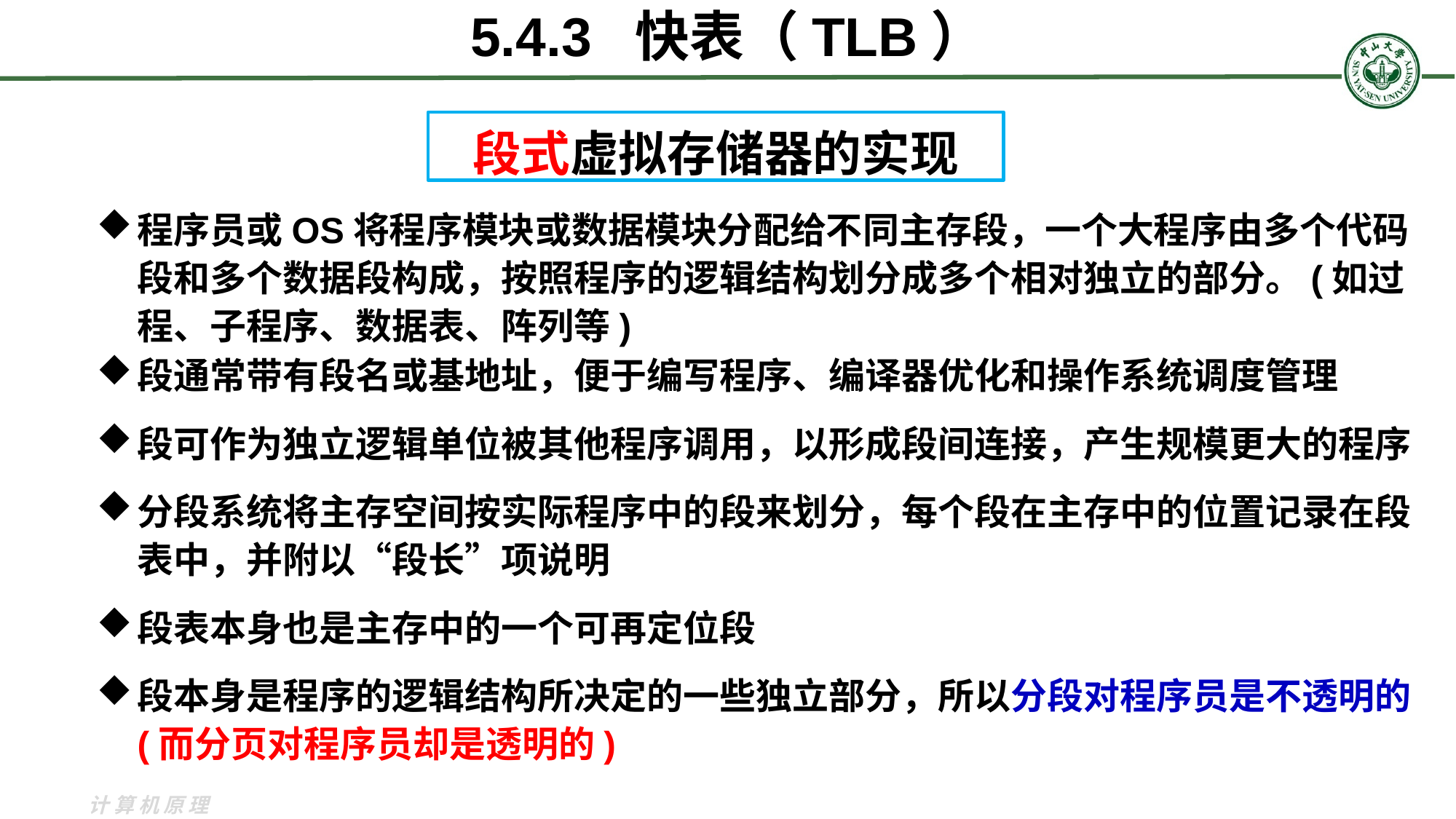

5.4.3  快表（TLB）
段式虚拟存储器的实现
程序员或OS将程序模块或数据模块分配给不同主存段，一个大程序由多个代码段和多个数据段构成，按照程序的逻辑结构划分成多个相对独立的部分。(如过程、子程序、数据表、阵列等)
段通常带有段名或基地址，便于编写程序、编译器优化和操作系统调度管理
段可作为独立逻辑单位被其他程序调用，以形成段间连接，产生规模更大的程序
分段系统将主存空间按实际程序中的段来划分，每个段在主存中的位置记录在段表中，并附以“段长”项说明
段表本身也是主存中的一个可再定位段
段本身是程序的逻辑结构所决定的一些独立部分，所以分段对程序员是不透明的(而分页对程序员却是透明的)